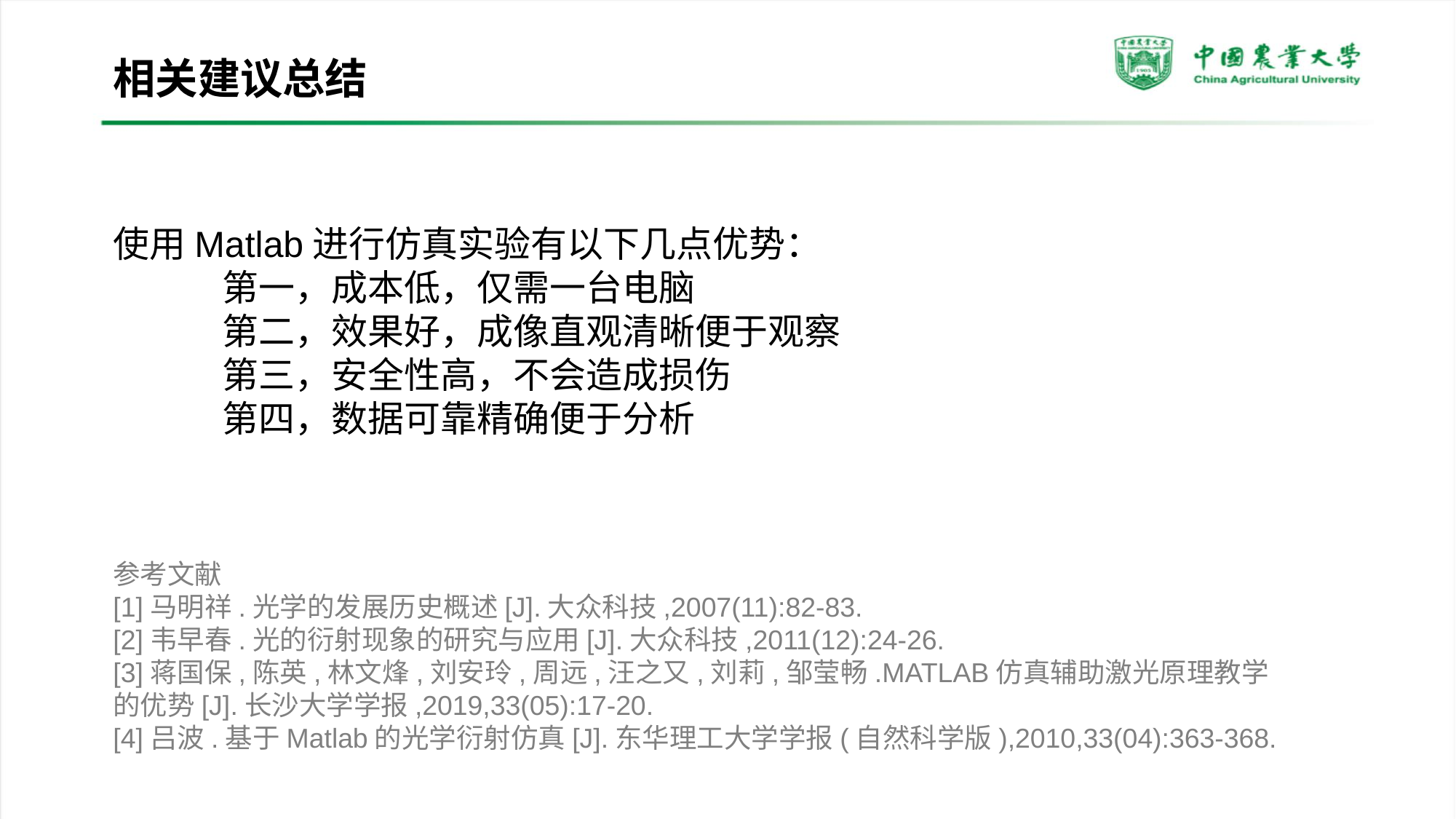

# 相关建议总结
使用Matlab进行仿真实验有以下几点优势：
第一，成本低，仅需一台电脑
第二，效果好，成像直观清晰便于观察
第三，安全性高，不会造成损伤
第四，数据可靠精确便于分析

参考文献
[1]马明祥.光学的发展历史概述[J].大众科技,2007(11):82-83.
[2]韦早春.光的衍射现象的研究与应用[J].大众科技,2011(12):24-26.
[3]蒋国保,陈英,林文烽,刘安玲,周远,汪之又,刘莉,邹莹畅.MATLAB仿真辅助激光原理教学的优势[J].长沙大学学报,2019,33(05):17-20.
[4]吕波.基于Matlab的光学衍射仿真[J].东华理工大学学报(自然科学版),2010,33(04):363-368.